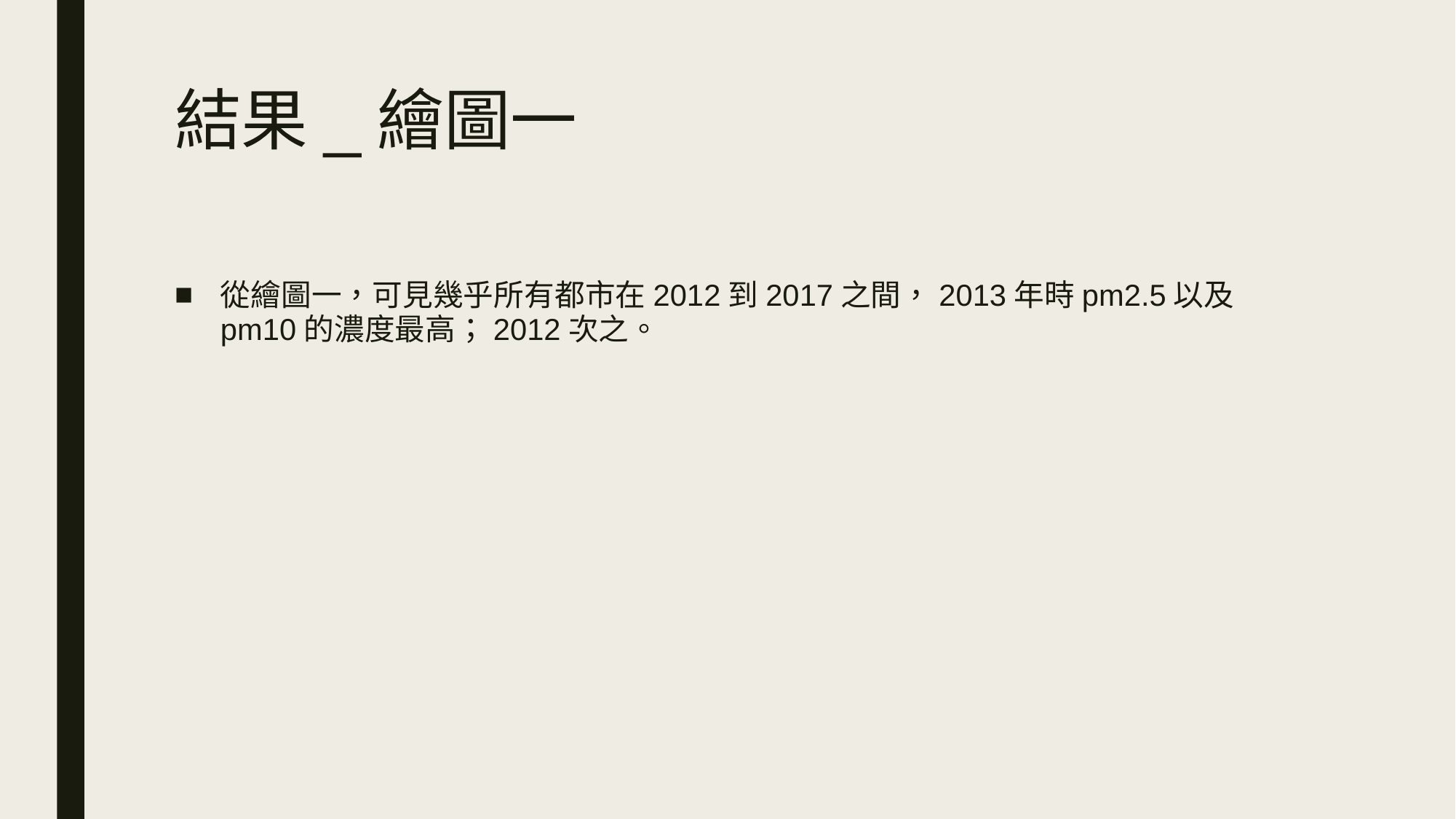

# 結果_繪圖一
從繪圖一，可見幾乎所有都市在2012到2017之間，2013年時pm2.5以及pm10的濃度最高；2012次之。